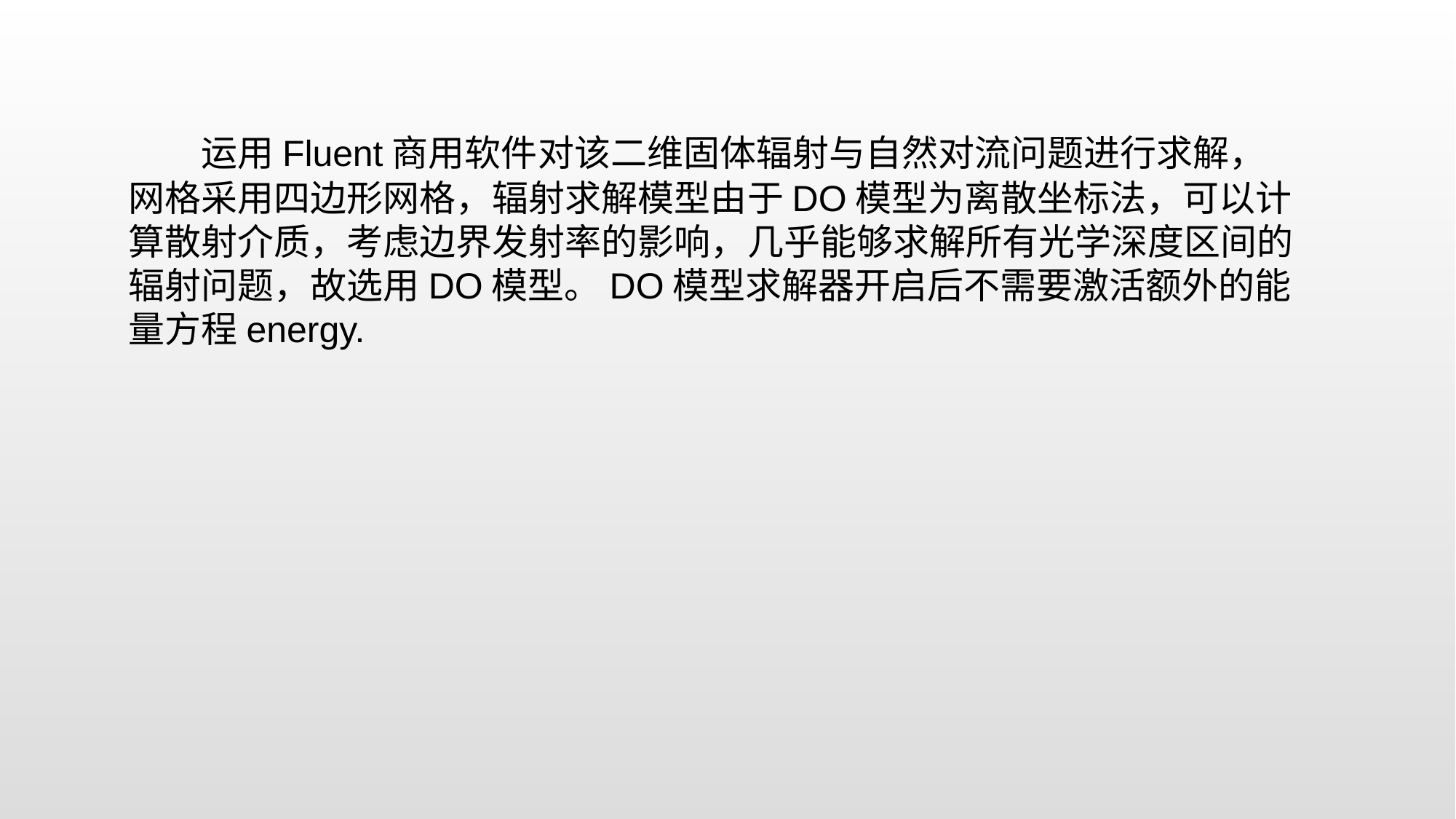

运用Fluent商用软件对该二维固体辐射与自然对流问题进行求解，网格采用四边形网格，辐射求解模型由于DO模型为离散坐标法，可以计算散射介质，考虑边界发射率的影响，几乎能够求解所有光学深度区间的辐射问题，故选用DO模型。DO模型求解器开启后不需要激活额外的能量方程energy.